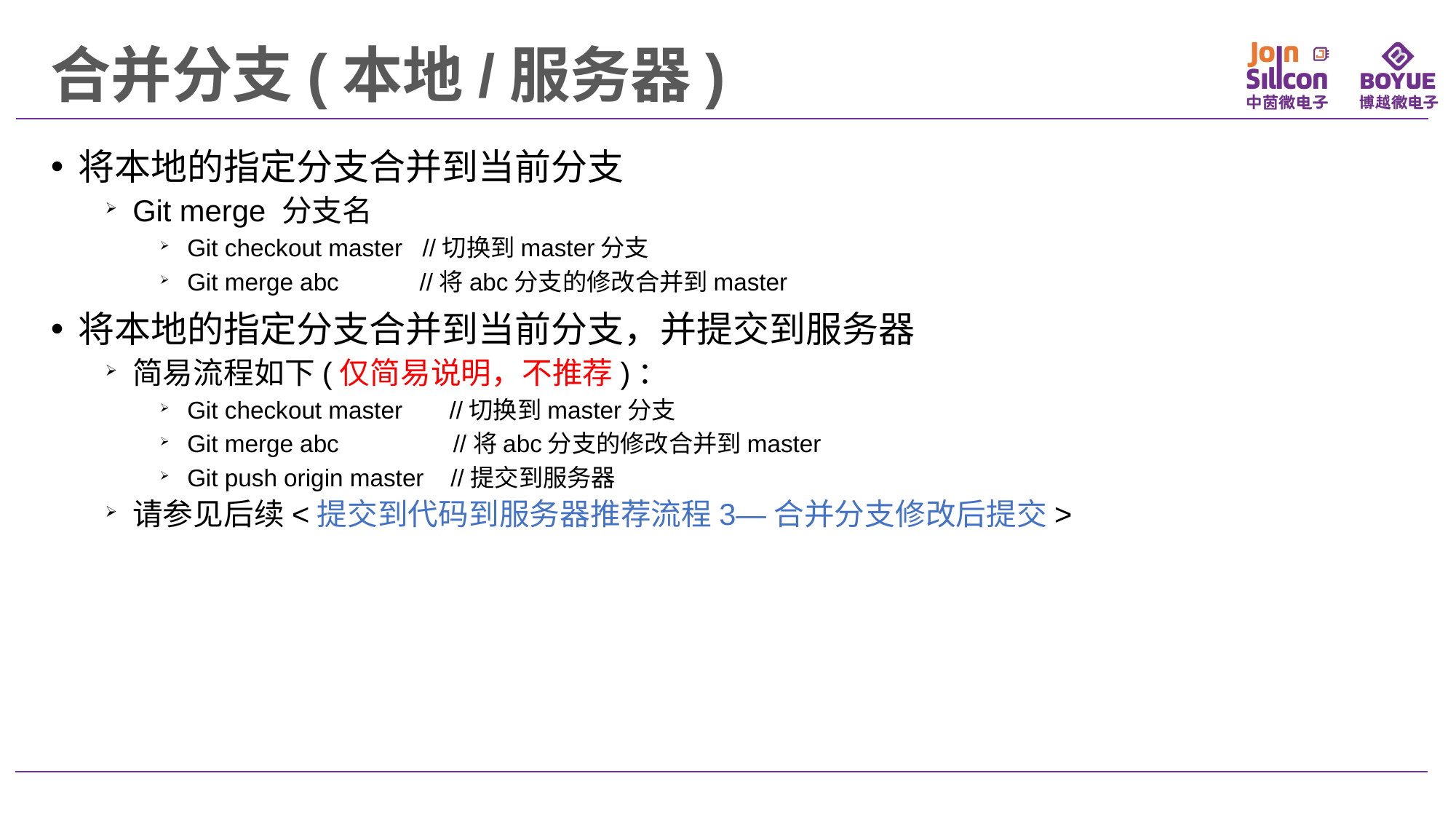

合并分支(本地/服务器)
将本地的指定分支合并到当前分支
Git merge 分支名
Git checkout master   //切换到master分支
Git merge abc            //将abc分支的修改合并到master
将本地的指定分支合并到当前分支，并提交到服务器
简易流程如下(仅简易说明，不推荐)：
Git checkout master       //切换到master分支
Git merge abc                 //将abc分支的修改合并到master
Git push origin master    //提交到服务器
请参见后续<提交到代码到服务器推荐流程3—合并分支修改后提交>